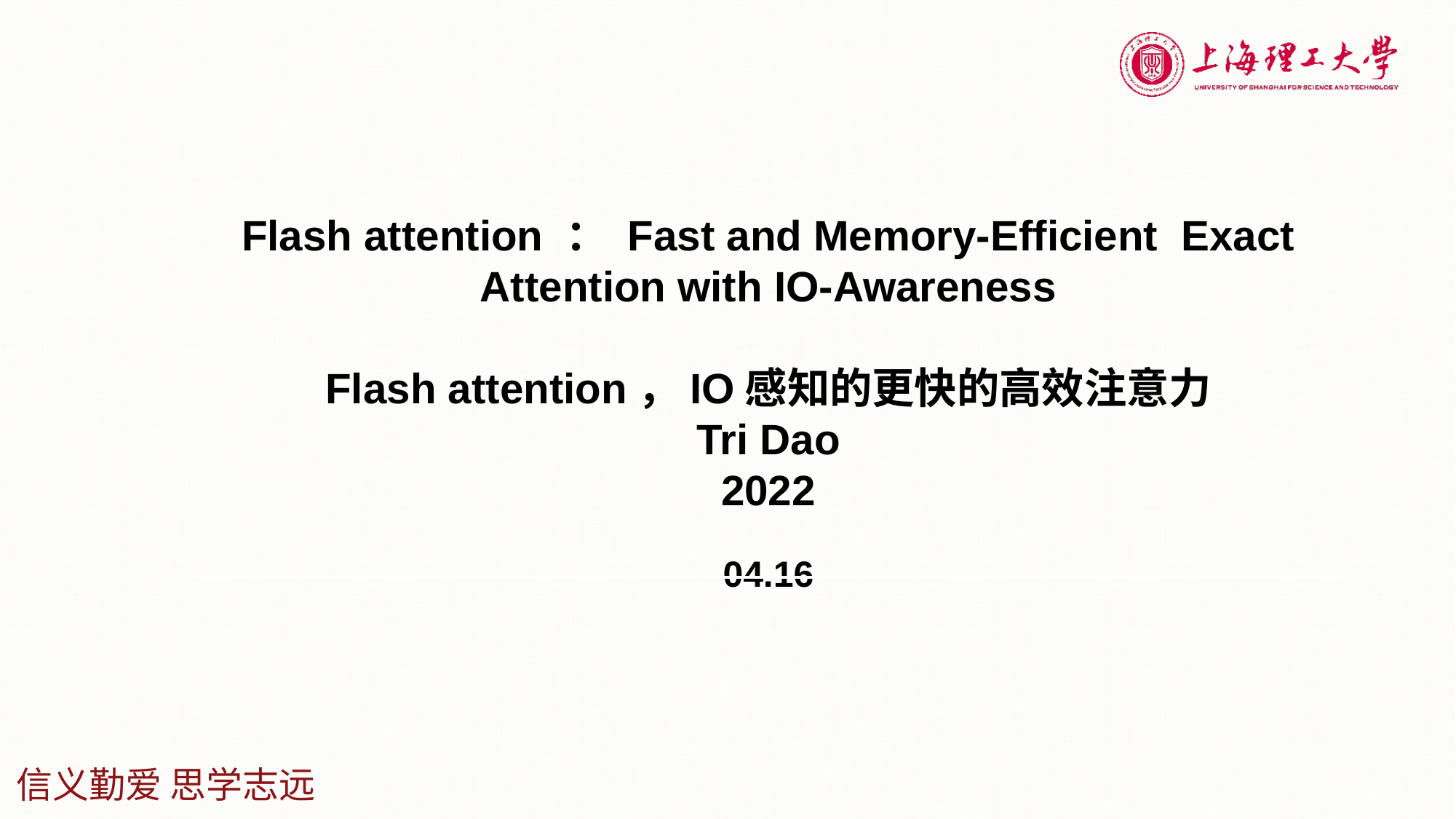

Flash attention ： Fast and Memory-Efficient  Exact Attention with IO-Awareness

Flash attention，IO感知的更快的高效注意力
Tri Dao
2022

04.16